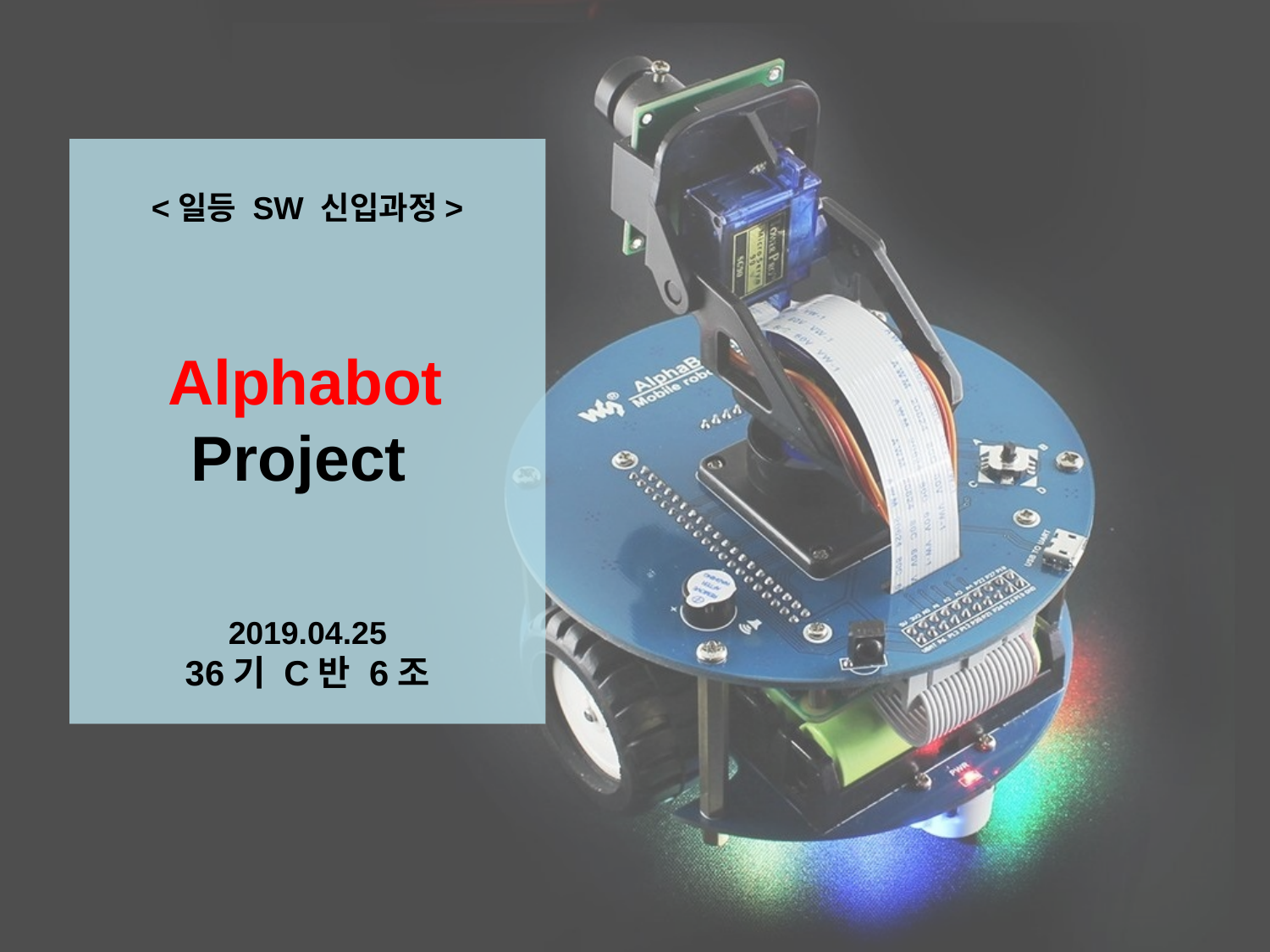

# <일등 SW 신입과정> Alphabot Project 2019.04.25 36기 C반 6조